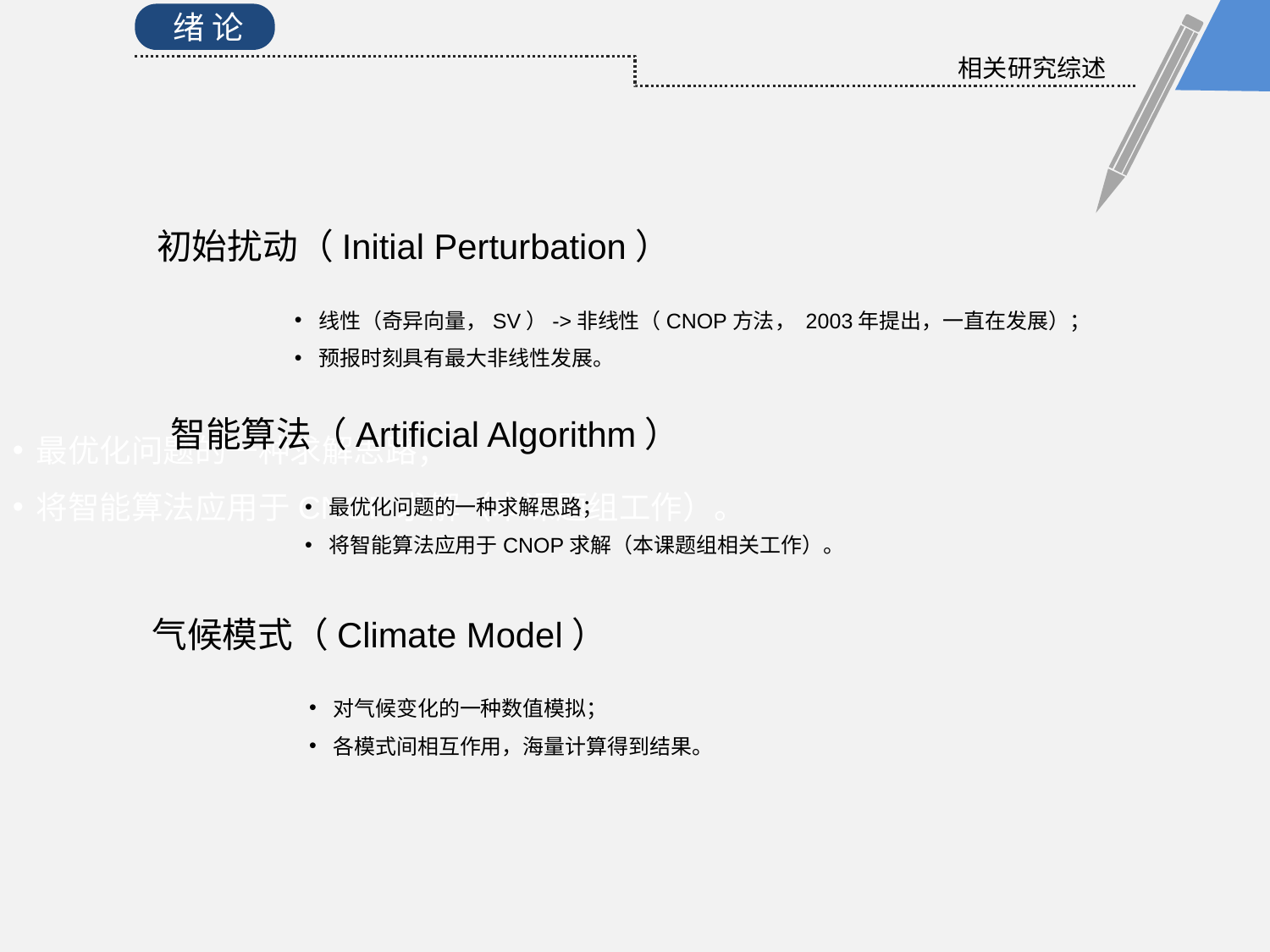

最优化问题的一种求解思路；
将智能算法应用于CNOP求解（本课题组工作）。
绪 论

相关研究综述
初始扰动（Initial Perturbation）

线性（奇异向量，SV）->非线性（CNOP方法， 2003年提出，一直在发展）；
预报时刻具有最大非线性发展。
智能算法（Artificial Algorithm）
最优化问题的一种求解思路；
将智能算法应用于CNOP求解（本课题组相关工作）。
气候模式（Climate Model）
对气候变化的一种数值模拟；
各模式间相互作用，海量计算得到结果。